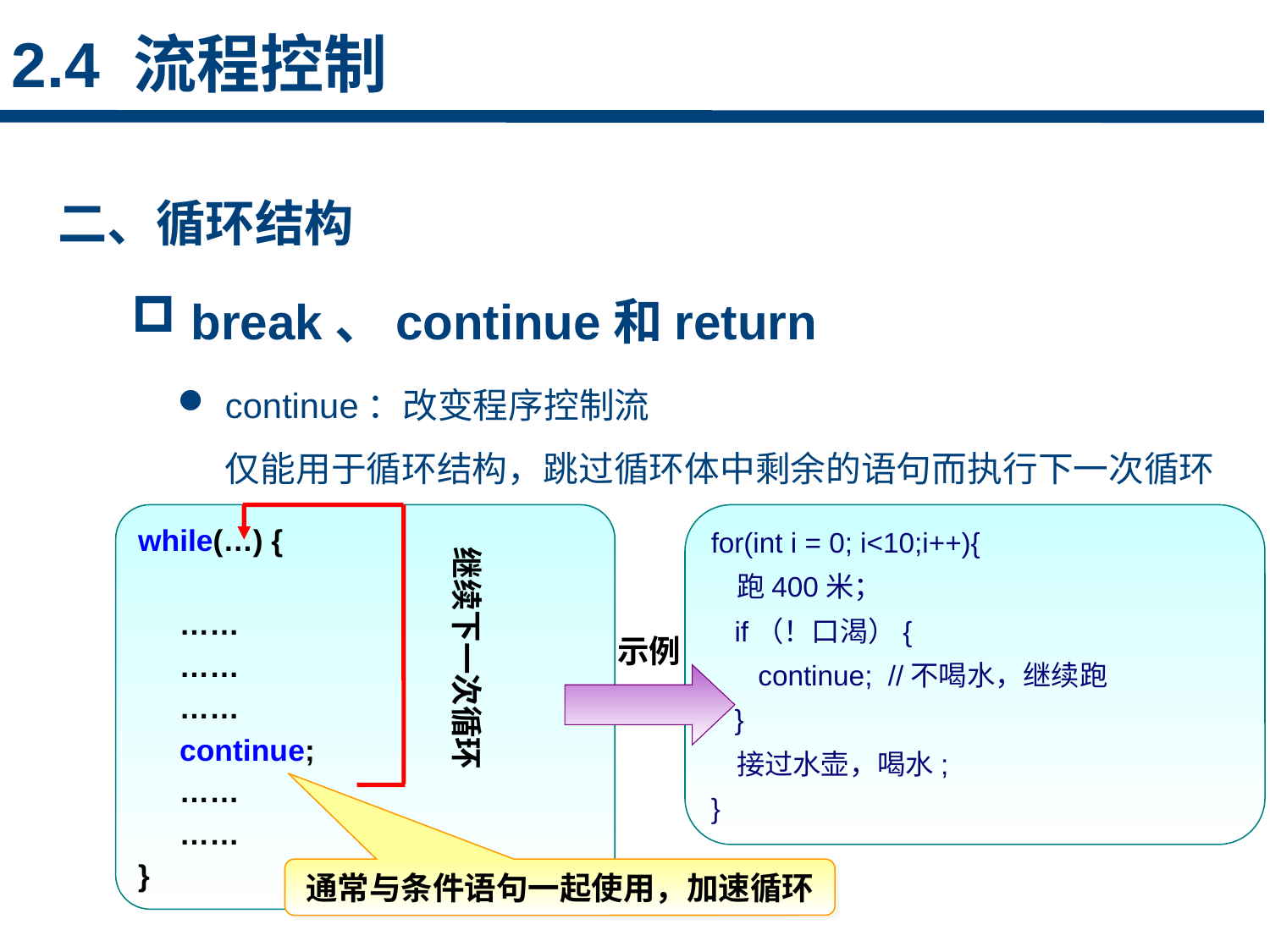

2.4 流程控制
二、循环结构
 break、continue和return

点击添加文本
continue：改变程序控制流
     仅能用于循环结构，跳过循环体中剩余的语句而执行下一次循环
点击添加文本
for(int i = 0; i<10;i++){
   跑400米；
   if（！口渴）{
      continue;  //不喝水，继续跑
   }
   接过水壶，喝水;
}
while(…) {

     ……
     ……
     ……
     continue;
     ……
     ……
}

继续下一次循环
点击添加文本
示例

点击添加文本
通常与条件语句一起使用，加速循环